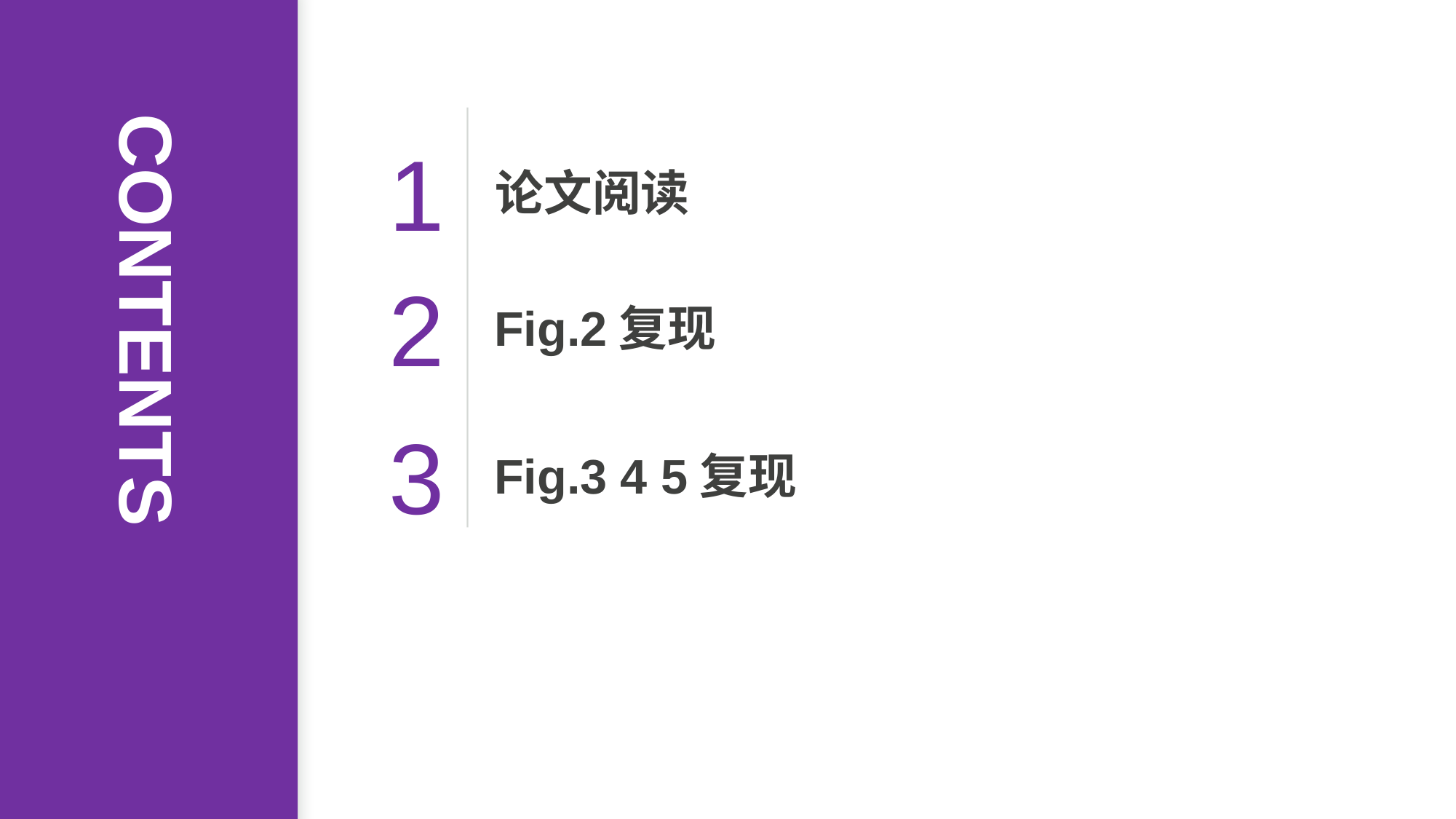

1
论文阅读
2
Fig.2复现
CONTENTS
3
Fig.3 4 5复现